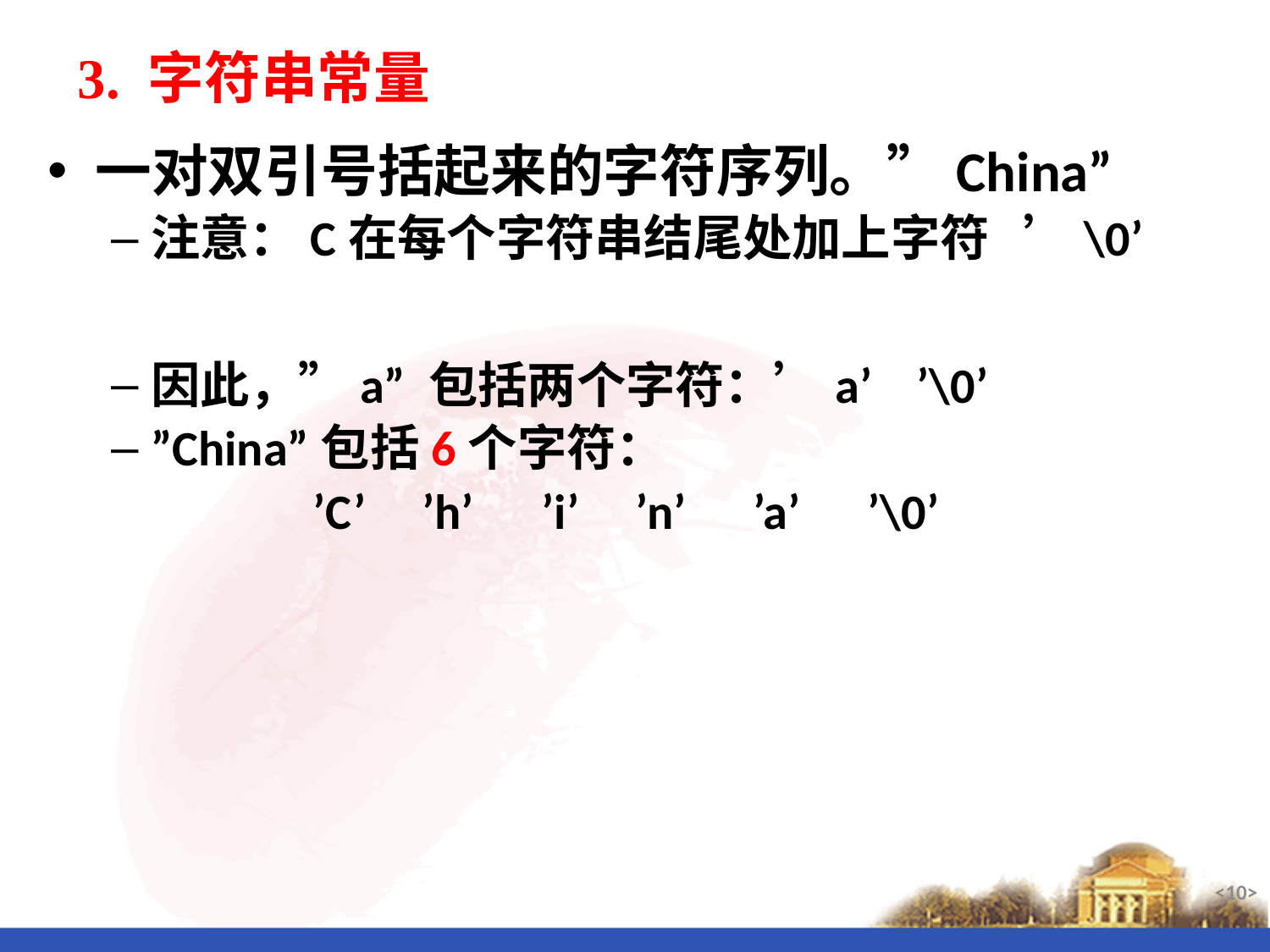

# 3. 字符串常量
一对双引号括起来的字符序列。”China”
注意：C在每个字符串结尾处加上字符   ’\0’

因此，”a” 包括两个字符：’a’    ’\0’
”China”包括6个字符：
                  ’C’     ’h’      ’i’     ’n’      ’a’      ’\0’

<10>